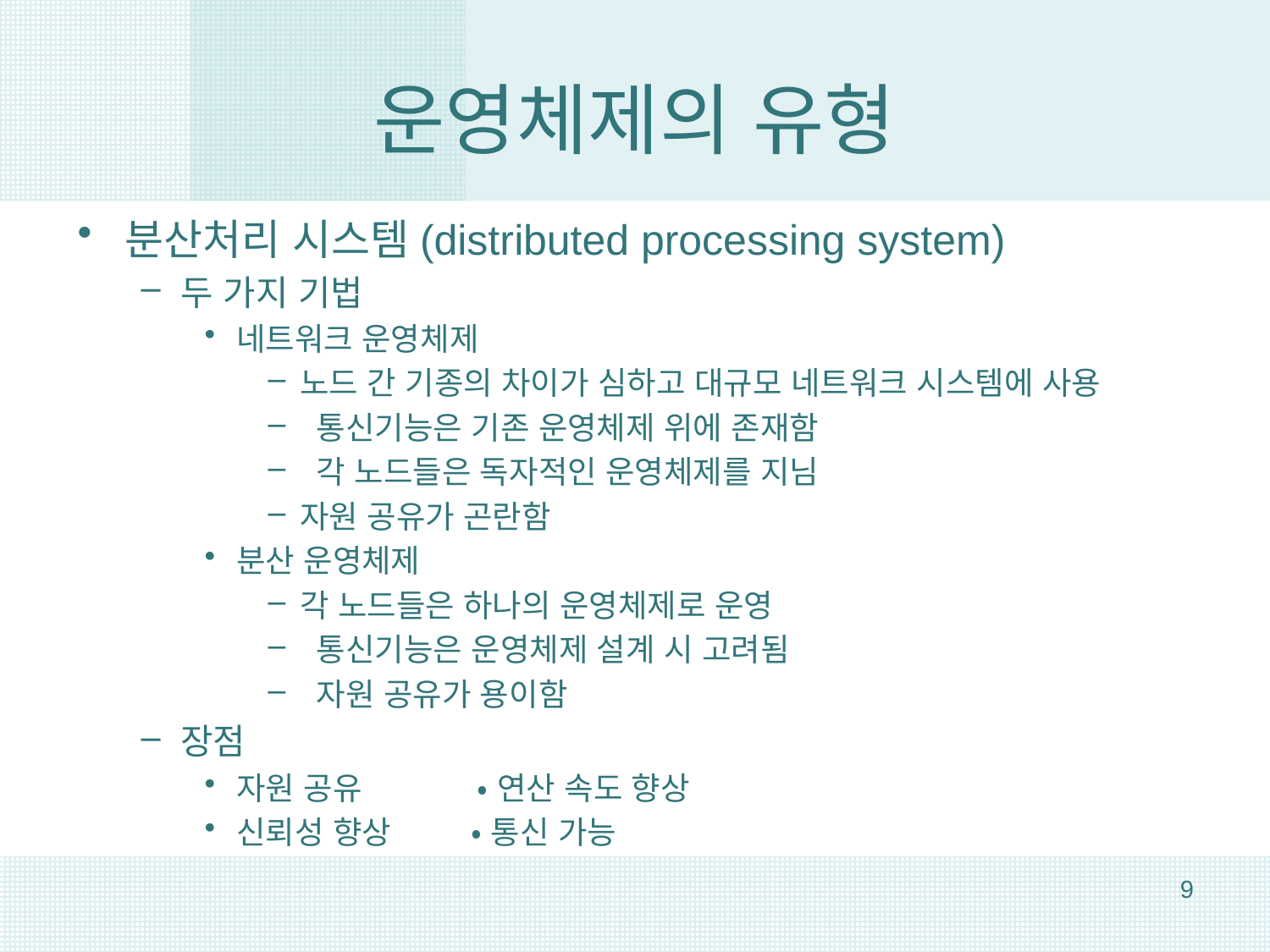

# 운영체제의 유형
분산처리 시스템(distributed processing system)
두 가지 기법
네트워크 운영체제
노드 간 기종의 차이가 심하고 대규모 네트워크 시스템에 사용
 통신기능은 기존 운영체제 위에 존재함
 각 노드들은 독자적인 운영체제를 지님
자원 공유가 곤란함
분산 운영체제
각 노드들은 하나의 운영체제로 운영
 통신기능은 운영체제 설계 시 고려됨
 자원 공유가 용이함
장점
자원 공유             • 연산 속도 향상
신뢰성 향상         • 통신 가능

9